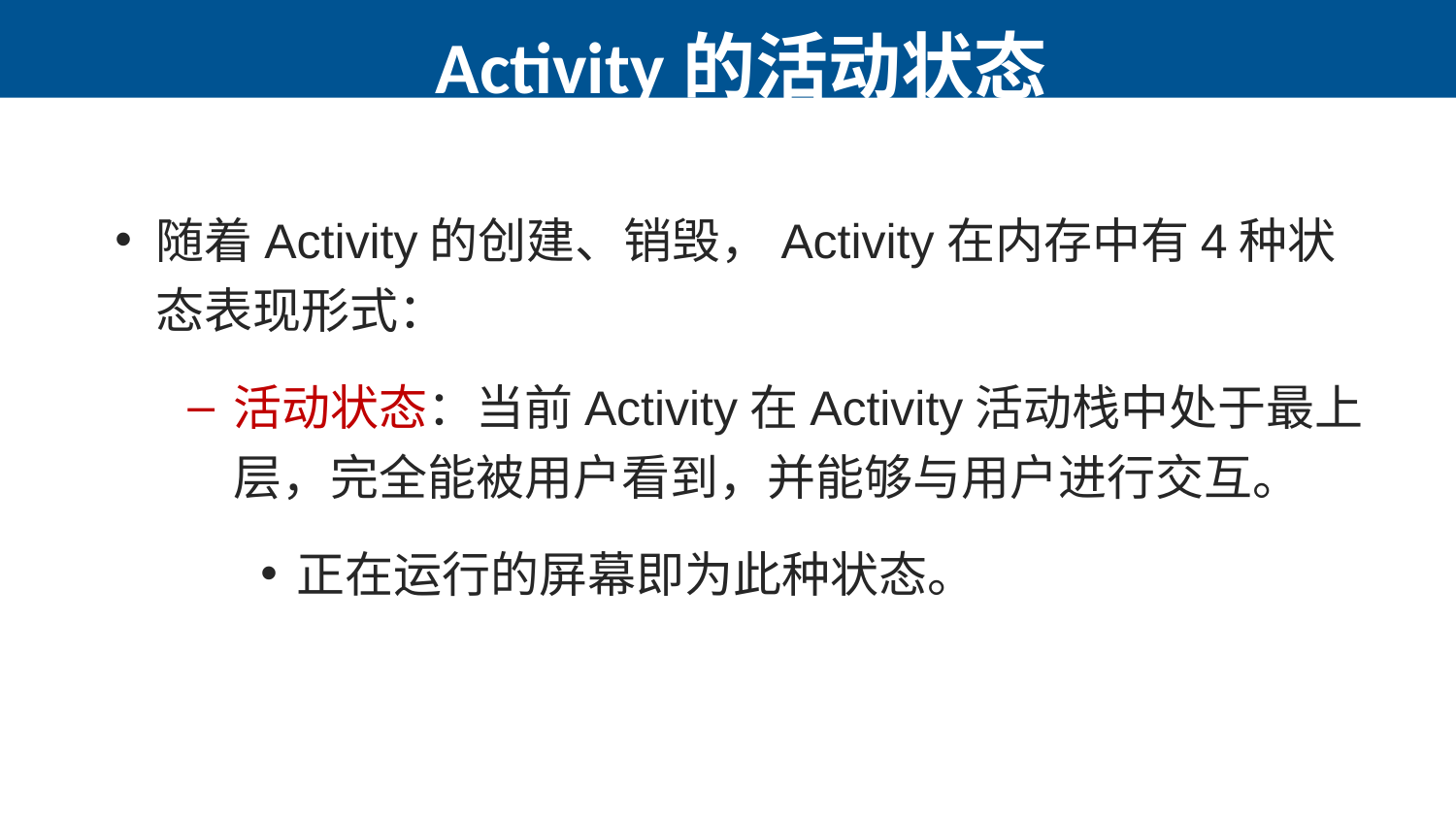

# Activity的活动状态
随着Activity的创建、销毁，Activity在内存中有4种状态表现形式：
活动状态：当前Activity在Activity活动栈中处于最上层，完全能被用户看到，并能够与用户进行交互。
正在运行的屏幕即为此种状态。